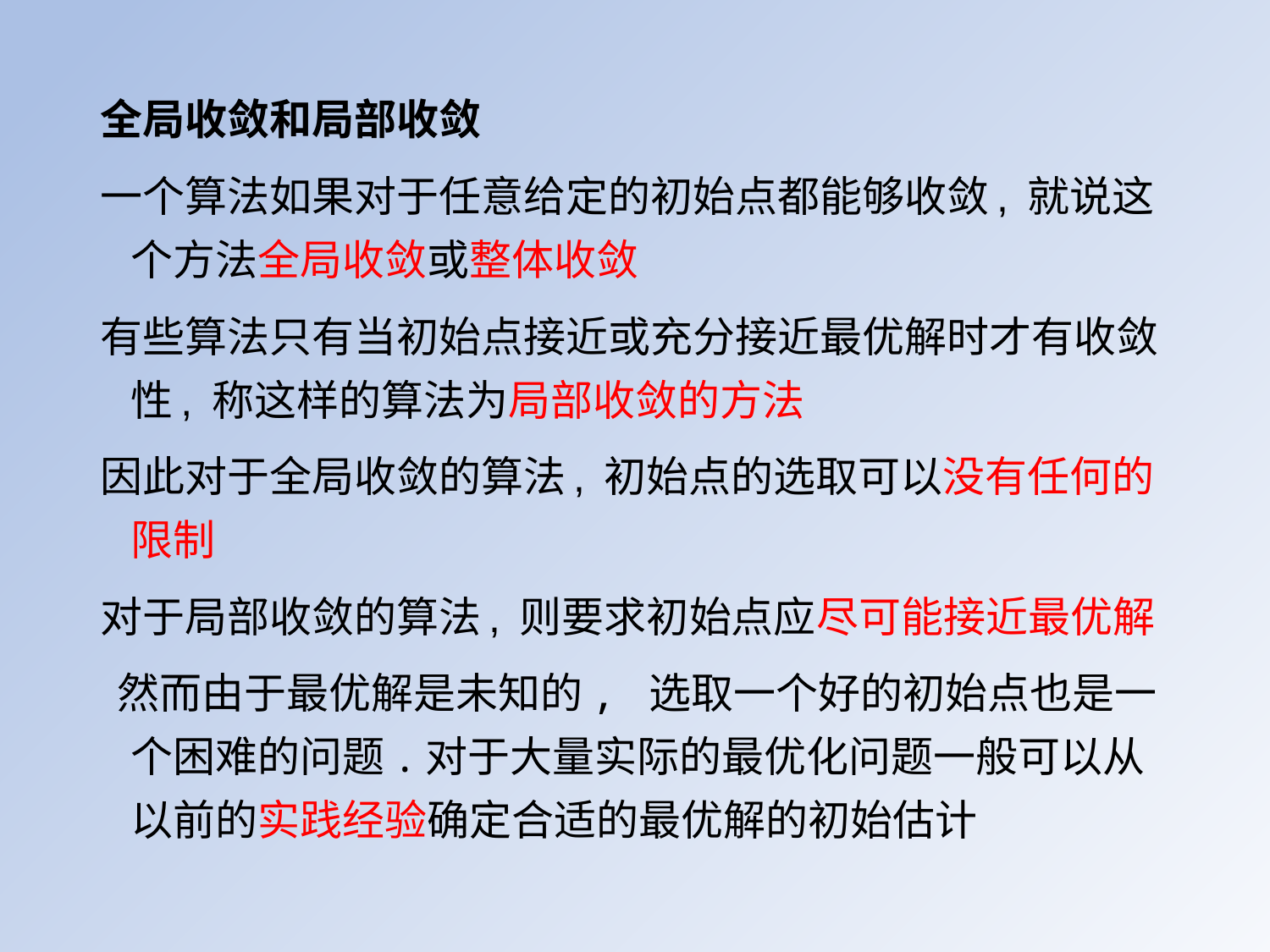

全局收敛和局部收敛
一个算法如果对于任意给定的初始点都能够收敛, 就说这个方法全局收敛或整体收敛
有些算法只有当初始点接近或充分接近最优解时才有收敛性, 称这样的算法为局部收敛的方法
因此对于全局收敛的算法, 初始点的选取可以没有任何的限制
对于局部收敛的算法, 则要求初始点应尽可能接近最优解
 然而由于最优解是未知的, 选取一个好的初始点也是一个困难的问题.对于大量实际的最优化问题一般可以从以前的实践经验确定合适的最优解的初始估计